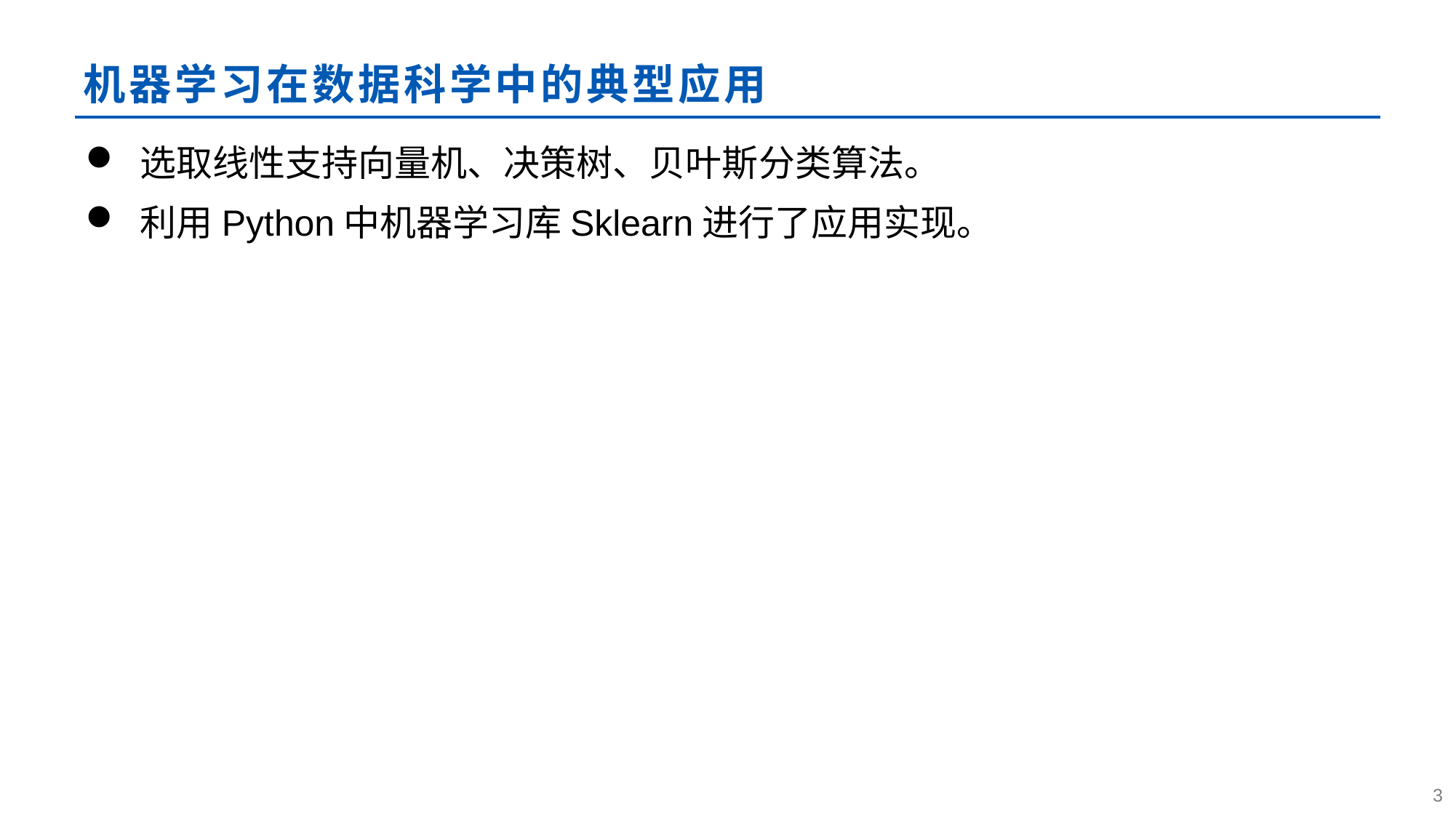

# 机器学习在数据科学中的典型应用
选取线性支持向量机、决策树、贝叶斯分类算法。
利用Python中机器学习库Sklearn进行了应用实现。
3